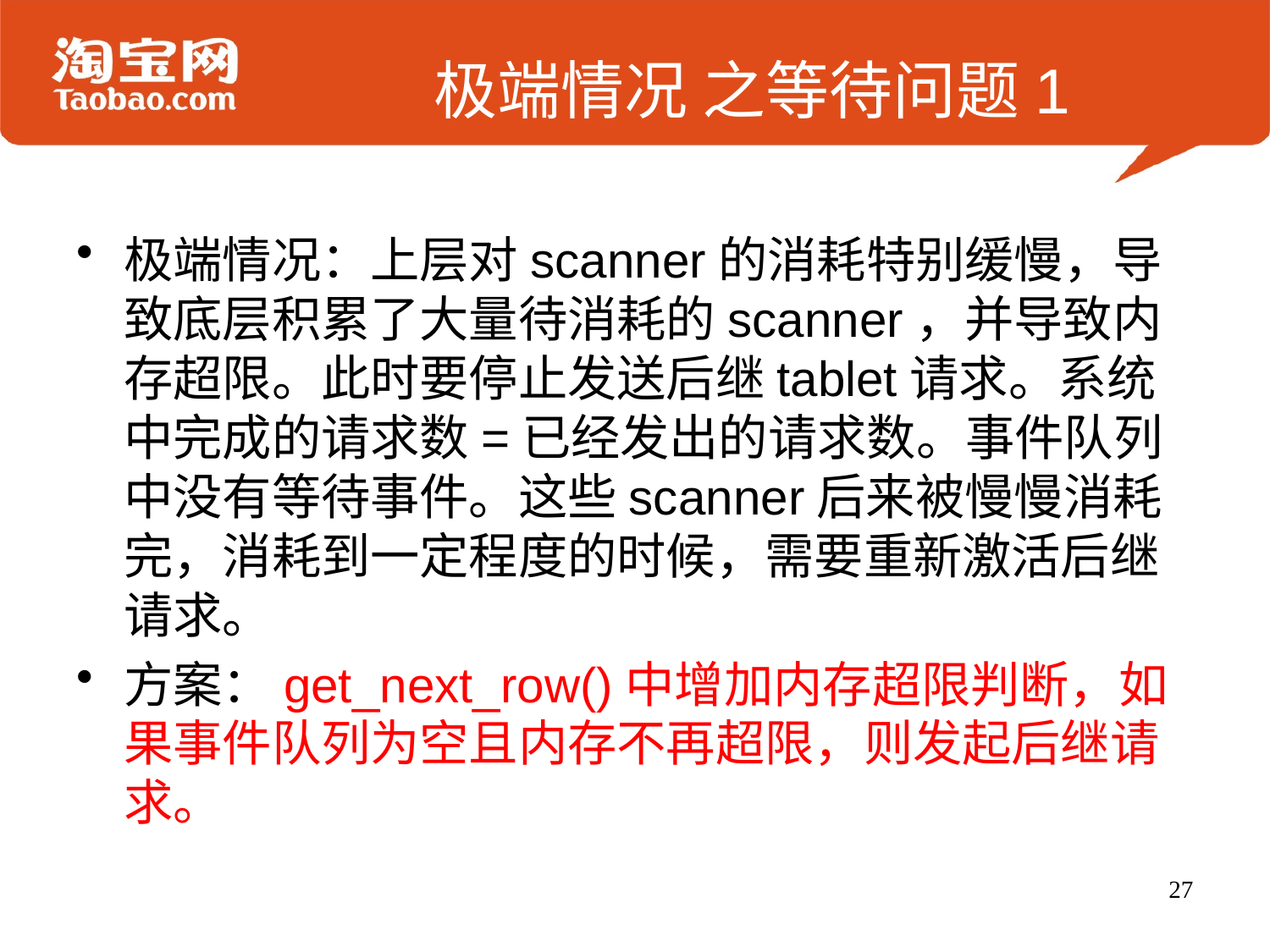

# 极端情况 之等待问题1
极端情况：上层对scanner的消耗特别缓慢，导致底层积累了大量待消耗的scanner，并导致内存超限。此时要停止发送后继tablet请求。系统中完成的请求数=已经发出的请求数。事件队列中没有等待事件。这些scanner后来被慢慢消耗完，消耗到一定程度的时候，需要重新激活后继请求。
方案：get_next_row()中增加内存超限判断，如果事件队列为空且内存不再超限，则发起后继请求。
27